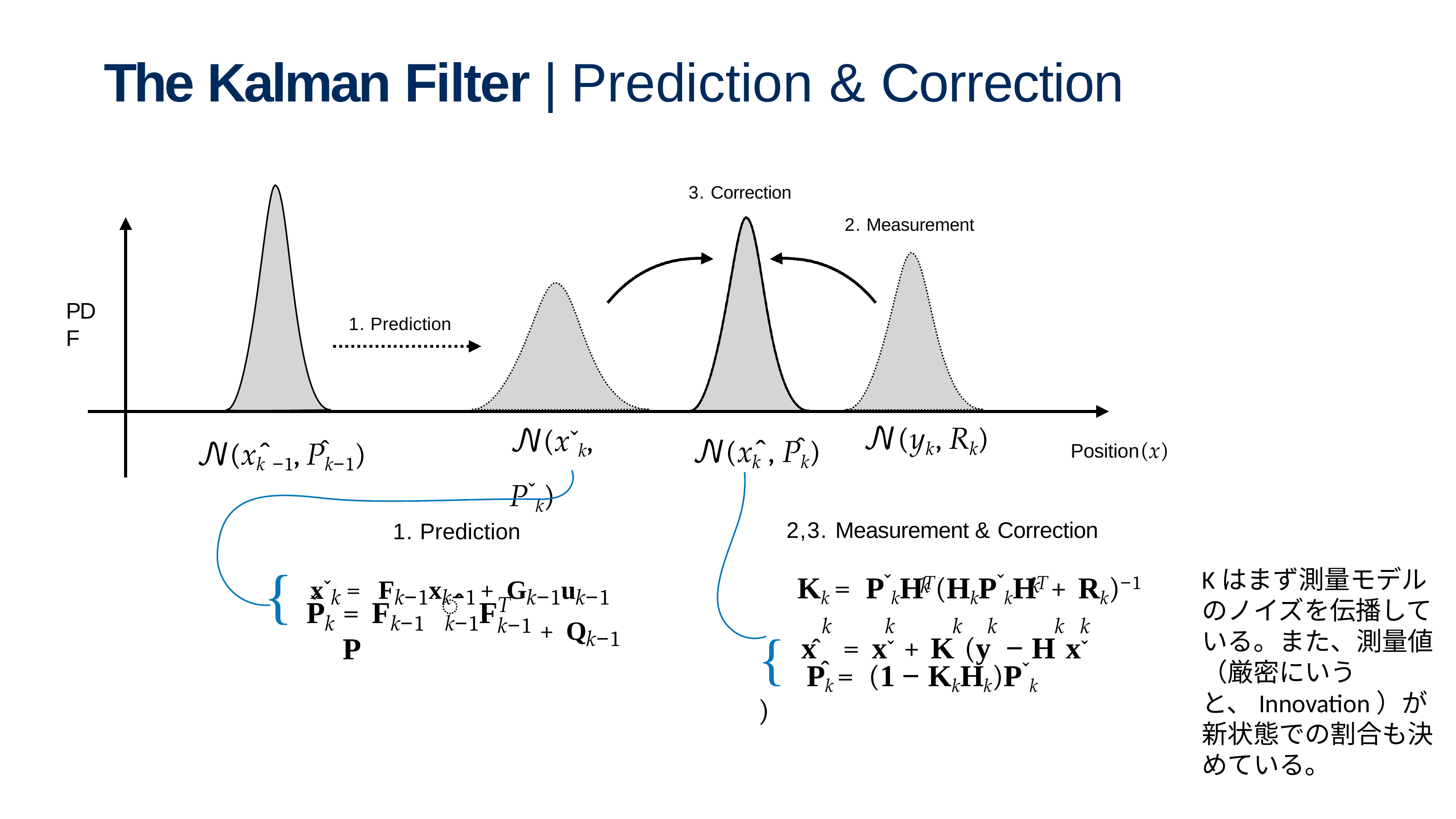

The Kalman Filter | Prediction & Correction
3. Correction
2. Measurement

PDF
1. Prediction

𝒩(yk, Rk)
𝒩(xk̂ , P̂k)
𝒩(xˇk, Pˇk)
𝒩(xk̂ −1, P̂k−1)
Position(x)

2,3. Measurement & Correction
1. Prediction
Kk = PˇkHT(HkPˇkHT + Rk)−1
{
xˇk = Fk−1xk−1 + Gk−1uk−1
{ x̂	= xˇ	+ K (y	− H xˇ	)
Kはまず測量モデルのノイズを伝播している。また、測量値（厳密にいうと、Innovation）が新状態での割合も決めている。
k	k
ˇ
̂
T
P
= F	P
F
+ Qk−1
k
k−1	k−1
k−1
k	k	k	k	k	k
P̂k = (1 − KkHk)Pˇk